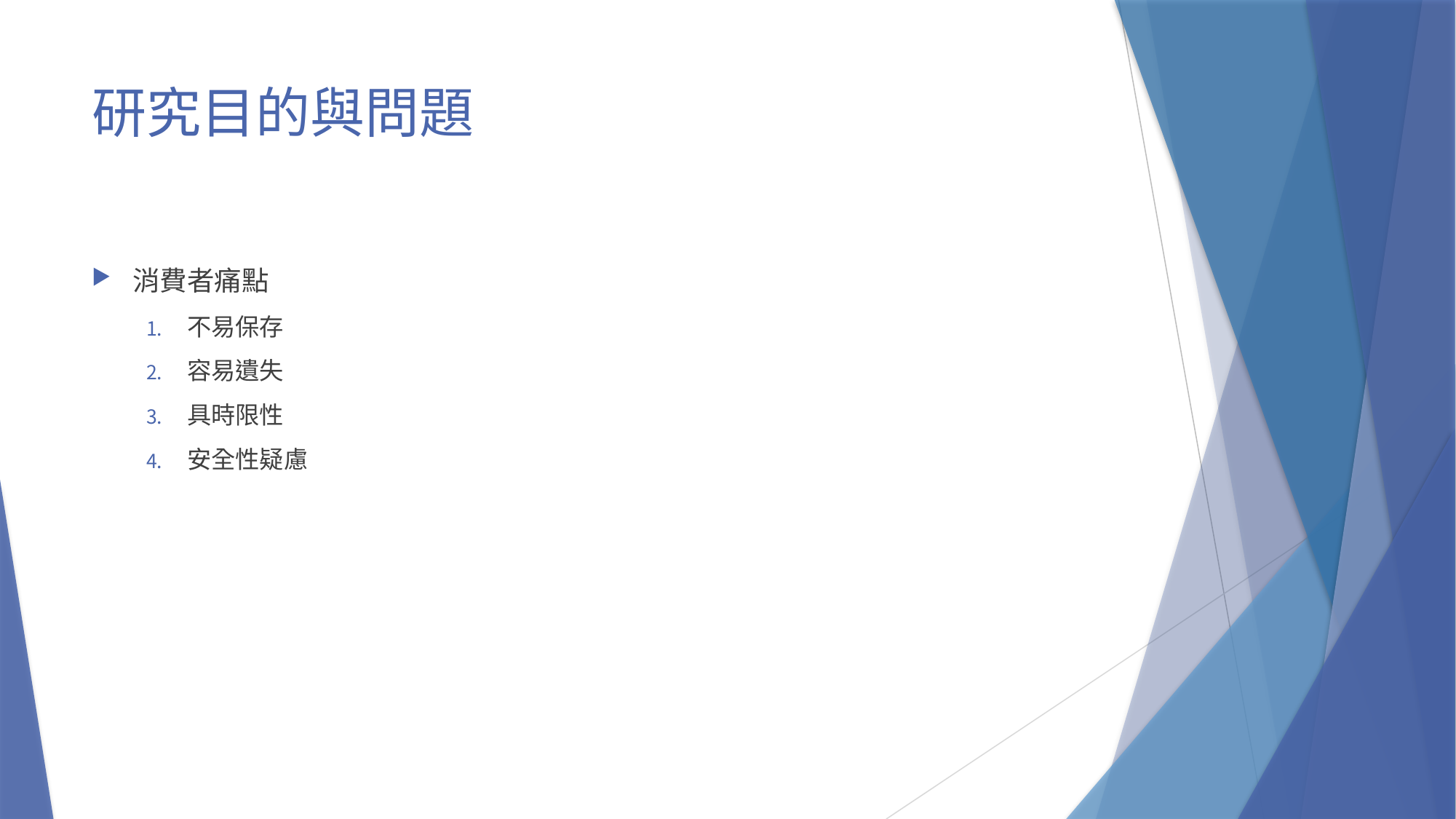

# 研究目的與問題
消費者痛點
不易保存
容易遺失
具時限性
安全性疑慮